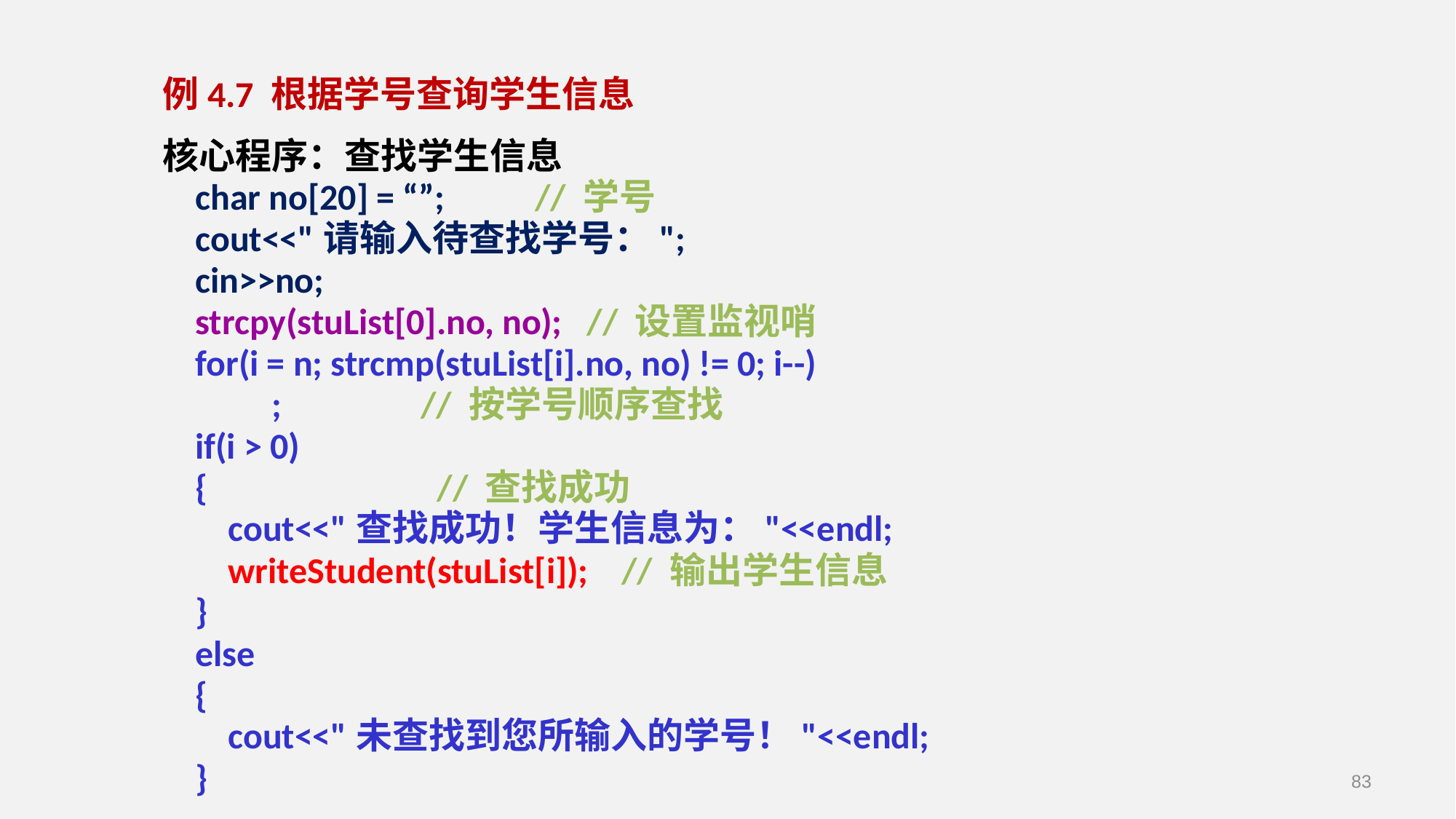

例4.7 根据学号查询学生信息
核心程序：查找学生信息
    char no[20] = “”;           // 学号
    cout<<"请输入待查找学号：";
    cin>>no;
    strcpy(stuList[0].no, no);   // 设置监视哨
    for(i = n; strcmp(stuList[i].no, no) != 0; i--)
	;                 // 按学号顺序查找
    if(i > 0)
    {                            // 查找成功
        cout<<"查找成功！学生信息为："<<endl;
        writeStudent(stuList[i]);    // 输出学生信息
    }
    else
    {
        cout<<"未查找到您所输入的学号！"<<endl;
    }
83